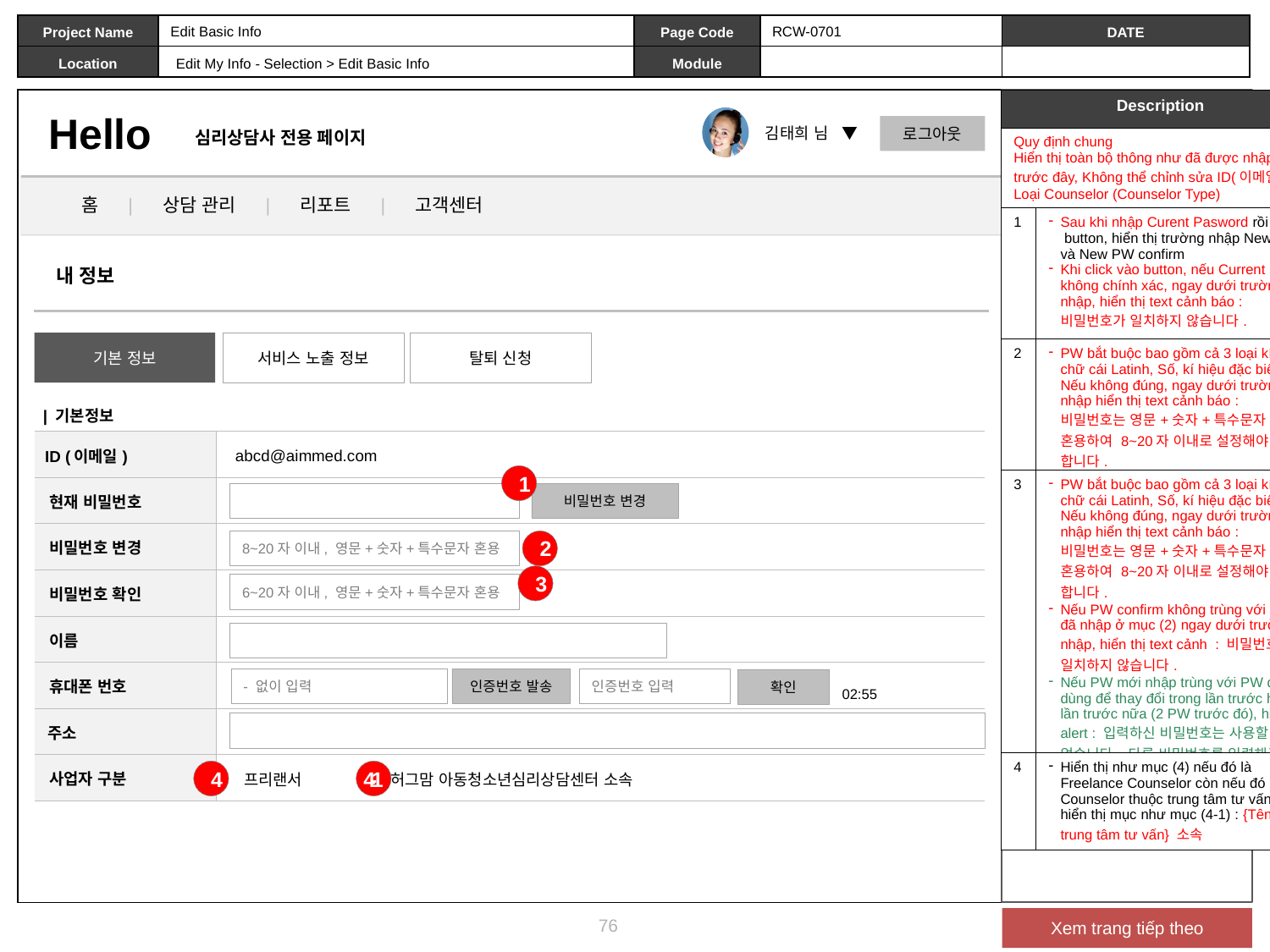

Edit Basic Info
RCW-0701
Edit My Info - Selection > Edit Basic Info
| Description |  |
| --- | --- |
| Quy định chung Hiển thị toàn bộ thông như đã được nhập trước đây, Không thể chỉnh sửa ID(이메일) Loại Counselor (Counselor Type) |  |
| 1 | Sau khi nhập Curent Pasword rồi nhấn button, hiển thị trường nhập New PW và New PW confirm Khi click vào button, nếu Current PW không chính xác, ngay dưới trường nhập, hiển thị text cảnh báo : 비밀번호가 일치하지 않습니다. |
| 2 | PW bắt buộc bao gồm cả 3 loại kí tự: chữ cái Latinh, Số, kí hiệu đặc biệt. Nếu không đúng, ngay dưới trường nhập hiển thị text cảnh báo : 비밀번호는 영문+숫자+특수문자 혼용하여 8~20자 이내로 설정해야 합니다. |
| 3 | PW bắt buộc bao gồm cả 3 loại kí tự: chữ cái Latinh, Số, kí hiệu đặc biệt. Nếu không đúng, ngay dưới trường nhập hiển thị text cảnh báo : 비밀번호는 영문+숫자+특수문자 혼용하여 8~20자 이내로 설정해야 합니다. Nếu PW confirm không trùng với PW đã nhập ở mục (2) ngay dưới trường nhập, hiển thị text cảnh : 비밀번호가 일치하지 않습니다. Nếu PW mới nhập trùng với PW đã dùng để thay đổi trong lần trước hoặc lần trước nữa (2 PW trước đó), hiển thị alert : 입력하신 비밀번호는 사용할 수 없습니다. 다른 비밀번호를 입력해주세요. |
| 4 | Hiển thị như mục (4) nếu đó là Freelance Counselor còn nếu đó là Counselor thuộc trung tâm tư vấnthì hiển thị mục như mục (4-1) : {Tên của trung tâm tư vấn} 소속 |
내 정보
기본 정보
서비스 노출 정보
탈퇴 신청
| 기본정보
| ID (이메일) |  |
| --- | --- |
| 현재 비밀번호 |  |
| 비밀번호 변경 |  |
| 비밀번호 확인 |  |
| 이름 |  |
| 휴대폰 번호 |  |
| 주소 |  |
| 사업자 구분 |  |
abcd@aimmed.com
1

비밀번호 변경
8~20자 이내, 영문+숫자+특수문자 혼용
2
3
6~20자 이내, 영문+숫자+특수문자 혼용

- 없이 입력
인증번호 발송
인증번호 입력
확인
02:55

4
4-1
 프리랜서
허그맘 아동청소년심리상담센터 소속
76
Xem trang tiếp theo